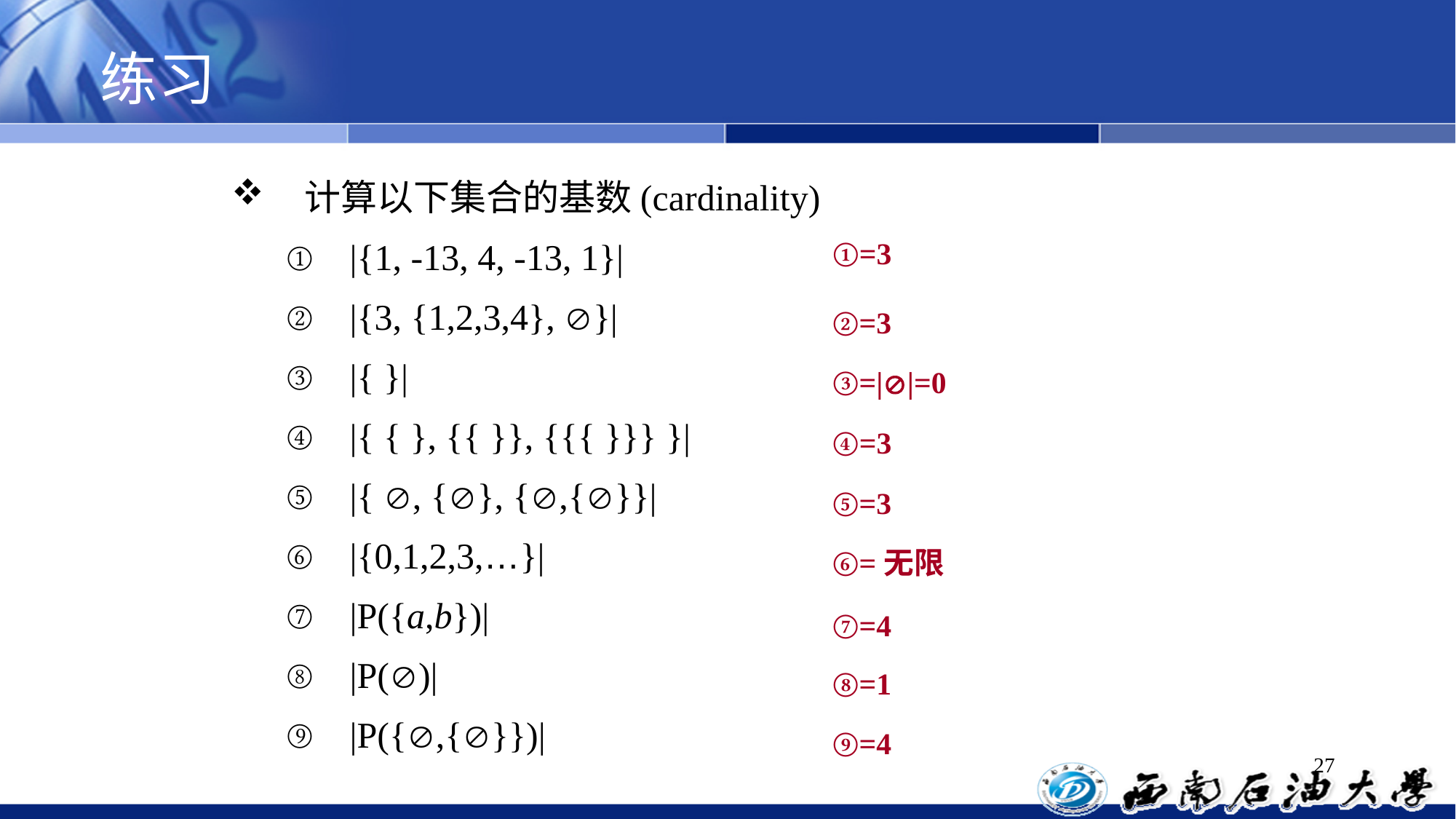

# 练习
计算以下集合的基数(cardinality)
|{1, -13, 4, -13, 1}|
|{3, {1,2,3,4}, ∅}|
|{ }|
|{ { }, {{ }}, {{{ }}} }|
|{ ∅, {∅}, {∅,{∅}}|
|{0,1,2,3,…}|
|P({a,b})|
|P(∅)|
|P({∅,{∅}})|
①=3
②=3
③=|∅|=0
④=3
⑤=3
⑥=无限
⑦=4
⑧=1
⑨=4
27